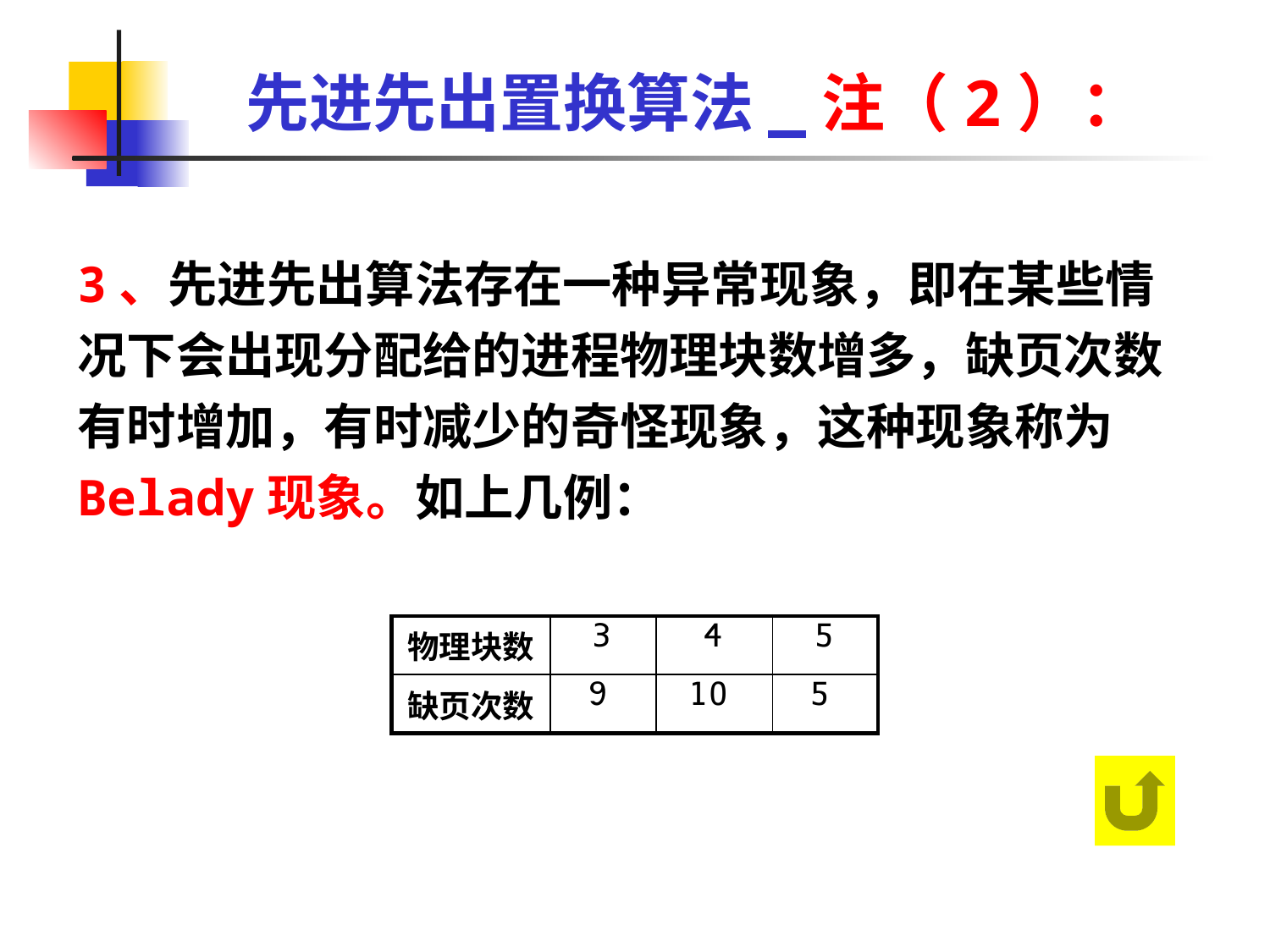

# 先进先出置换算法_注（2）：

3、先进先出算法存在一种异常现象，即在某些情况下会出现分配给的进程物理块数增多，缺页次数有时增加，有时减少的奇怪现象，这种现象称为Belady现象。如上几例：
| 物理块数 | 3 | 4 | 5 |
| --- | --- | --- | --- |
| 缺页次数 | 9 | 10 | 5 |